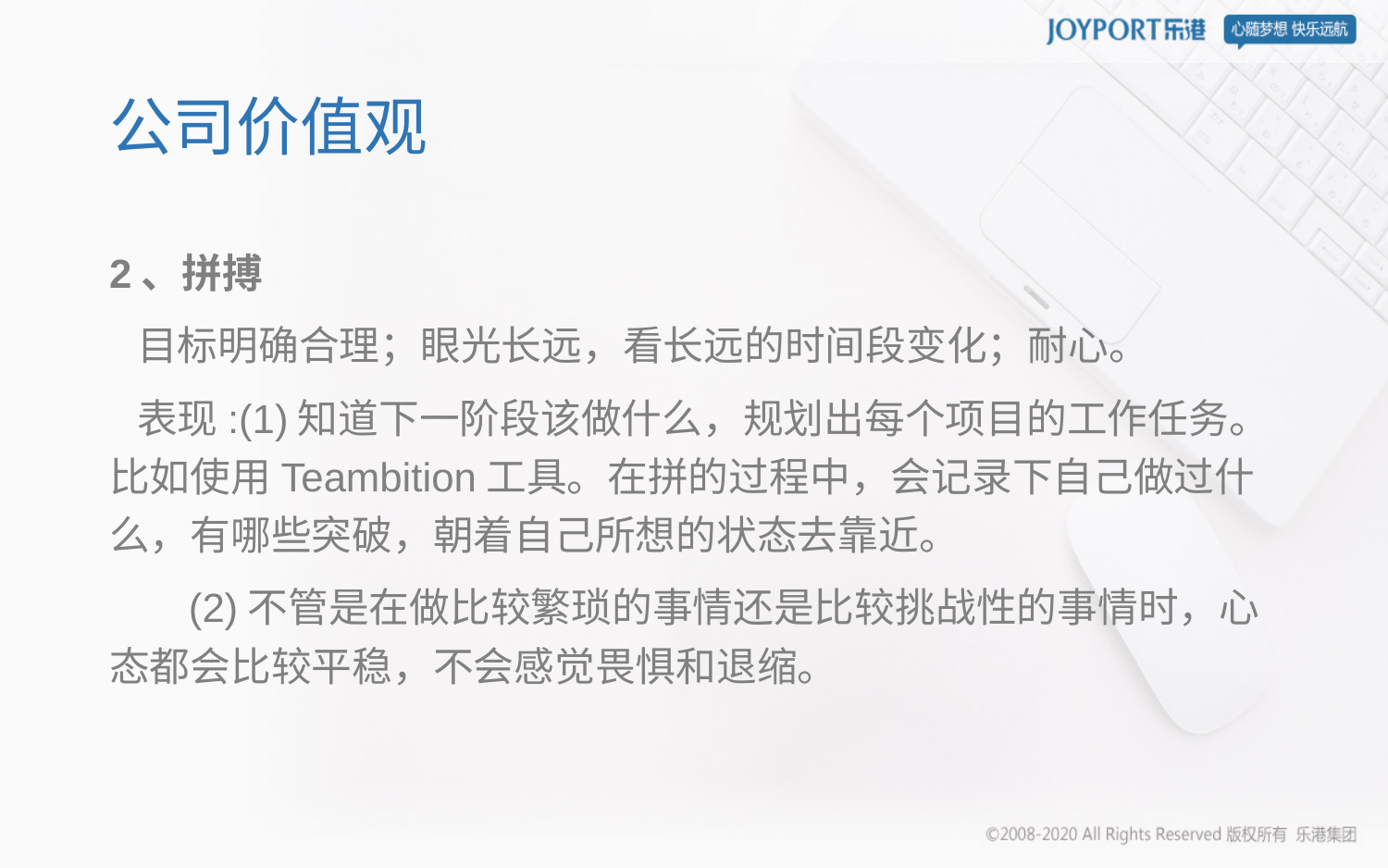

# 公司价值观
2、拼搏
  目标明确合理；眼光长远，看长远的时间段变化；耐心。
  表现:(1)知道下一阶段该做什么，规划出每个项目的工作任务。比如使用Teambition工具。在拼的过程中，会记录下自己做过什么，有哪些突破，朝着自己所想的状态去靠近。
       (2)不管是在做比较繁琐的事情还是比较挑战性的事情时，心态都会比较平稳，不会感觉畏惧和退缩。